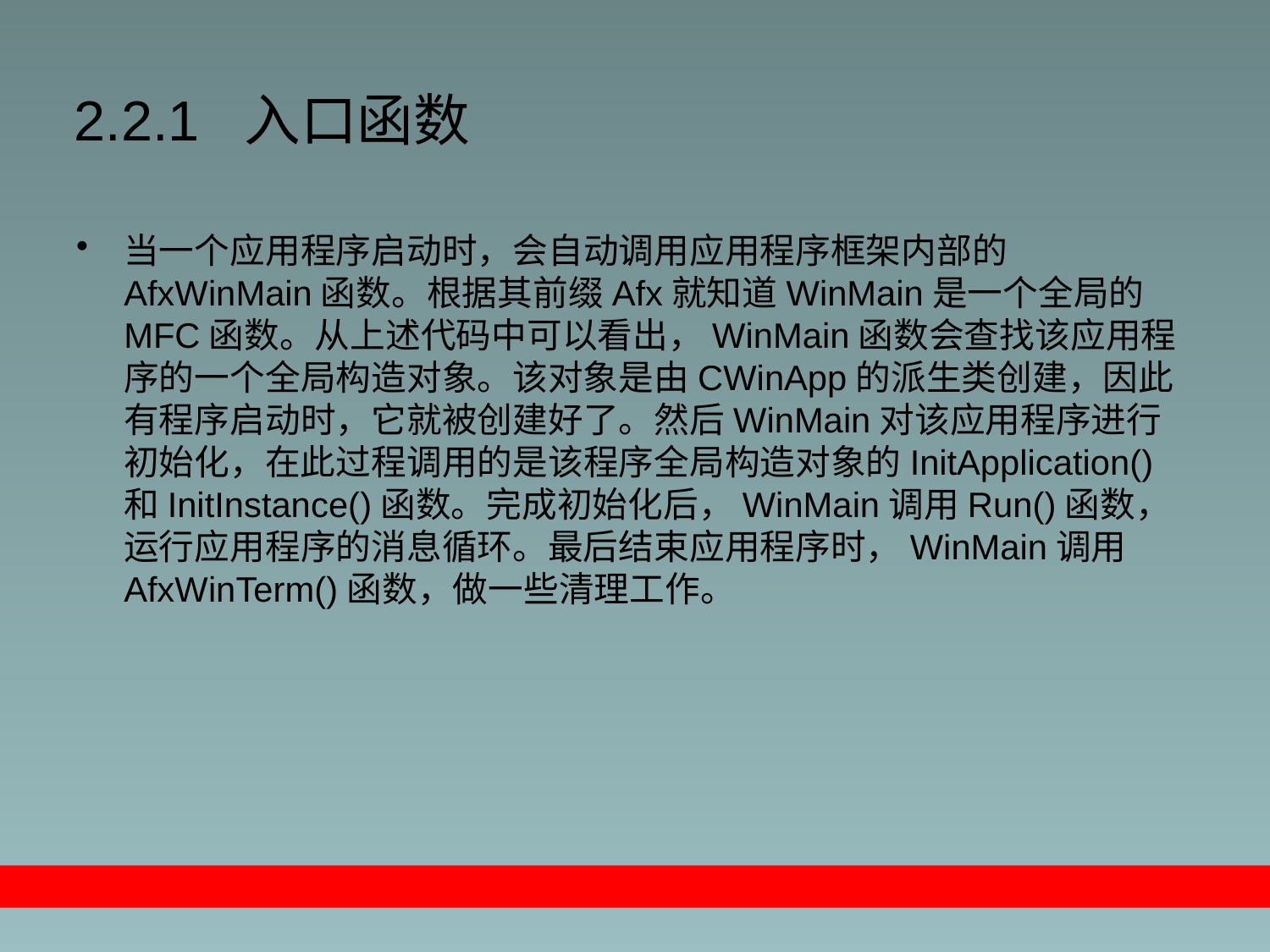

# 2.2.1  入口函数
当一个应用程序启动时，会自动调用应用程序框架内部的AfxWinMain函数。根据其前缀Afx就知道WinMain是一个全局的MFC函数。从上述代码中可以看出，WinMain函数会查找该应用程序的一个全局构造对象。该对象是由CWinApp的派生类创建，因此有程序启动时，它就被创建好了。然后WinMain对该应用程序进行初始化，在此过程调用的是该程序全局构造对象的InitApplication()和InitInstance()函数。完成初始化后，WinMain调用Run()函数，运行应用程序的消息循环。最后结束应用程序时，WinMain调用AfxWinTerm()函数，做一些清理工作。